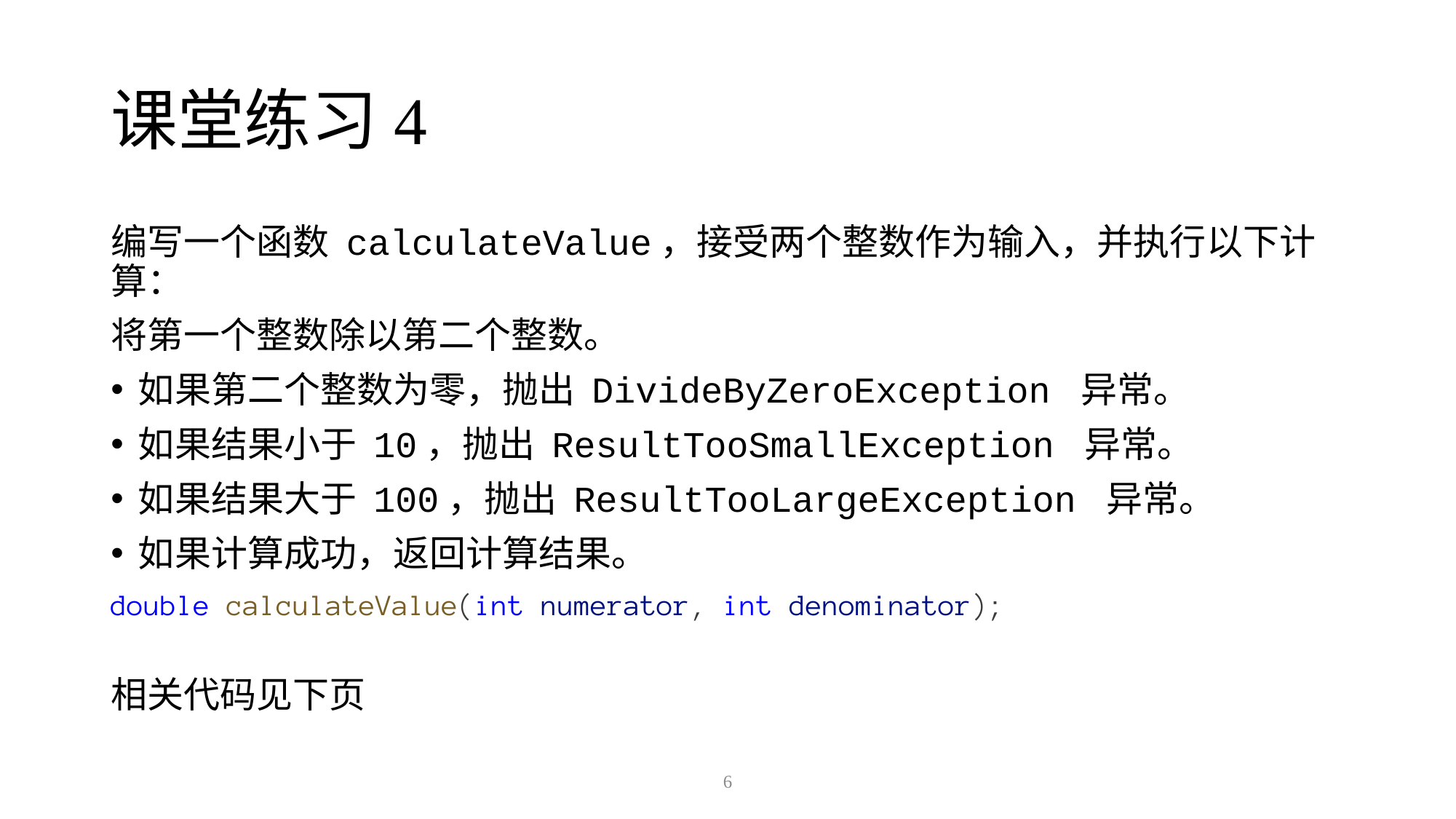

# 课堂练习4
编写一个函数 calculateValue，接受两个整数作为输入，并执行以下计算：
将第一个整数除以第二个整数。
如果第二个整数为零，抛出 DivideByZeroException 异常。
如果结果小于 10，抛出 ResultTooSmallException 异常。
如果结果大于 100，抛出 ResultTooLargeException 异常。
如果计算成功，返回计算结果。
double calculateValue(int numerator, int denominator);
相关代码见下页
6